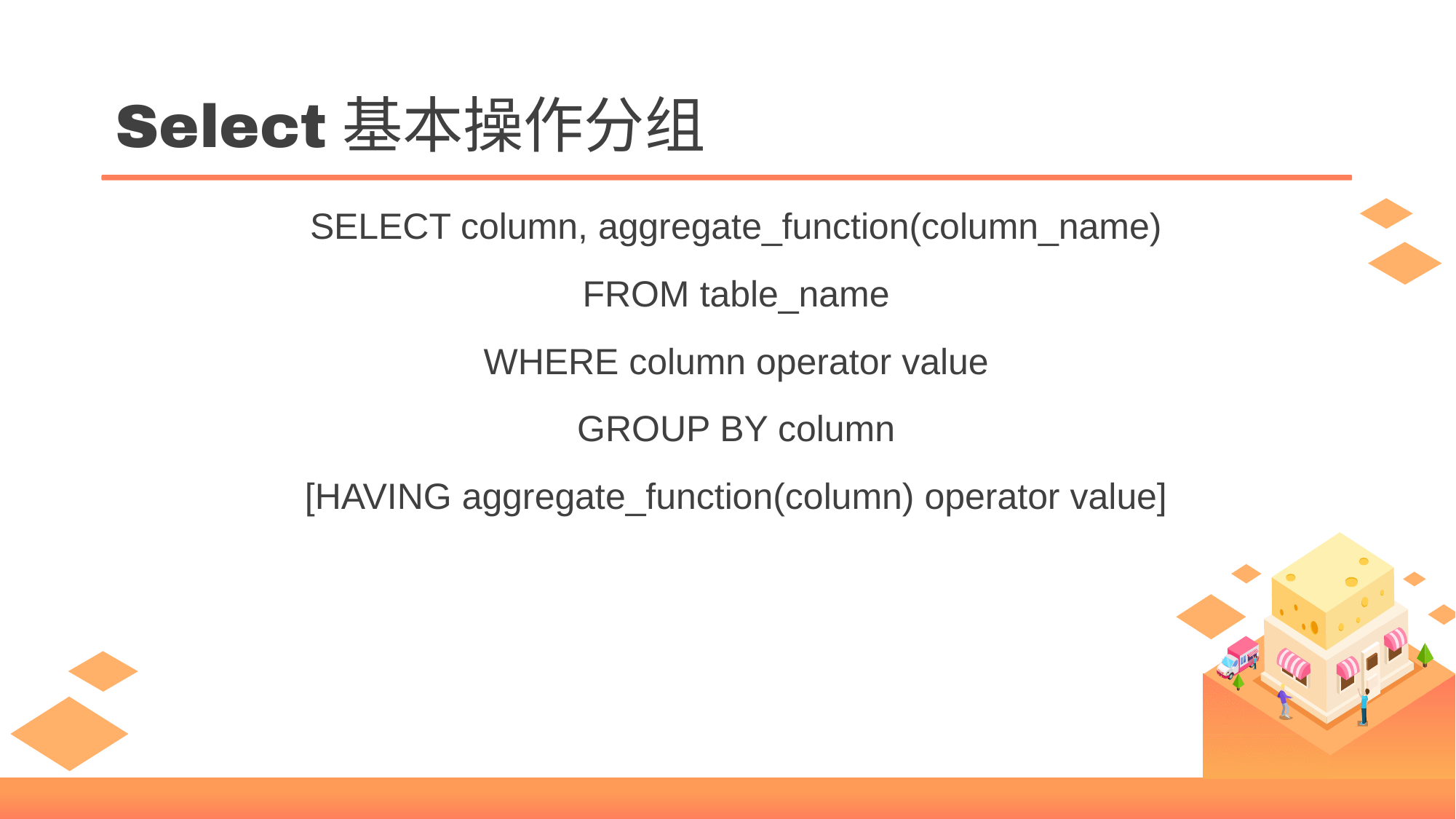

# Select基本操作分组
SELECT column, aggregate_function(column_name)
FROM table_name
WHERE column operator value
GROUP BY column
[HAVING aggregate_function(column) operator value]